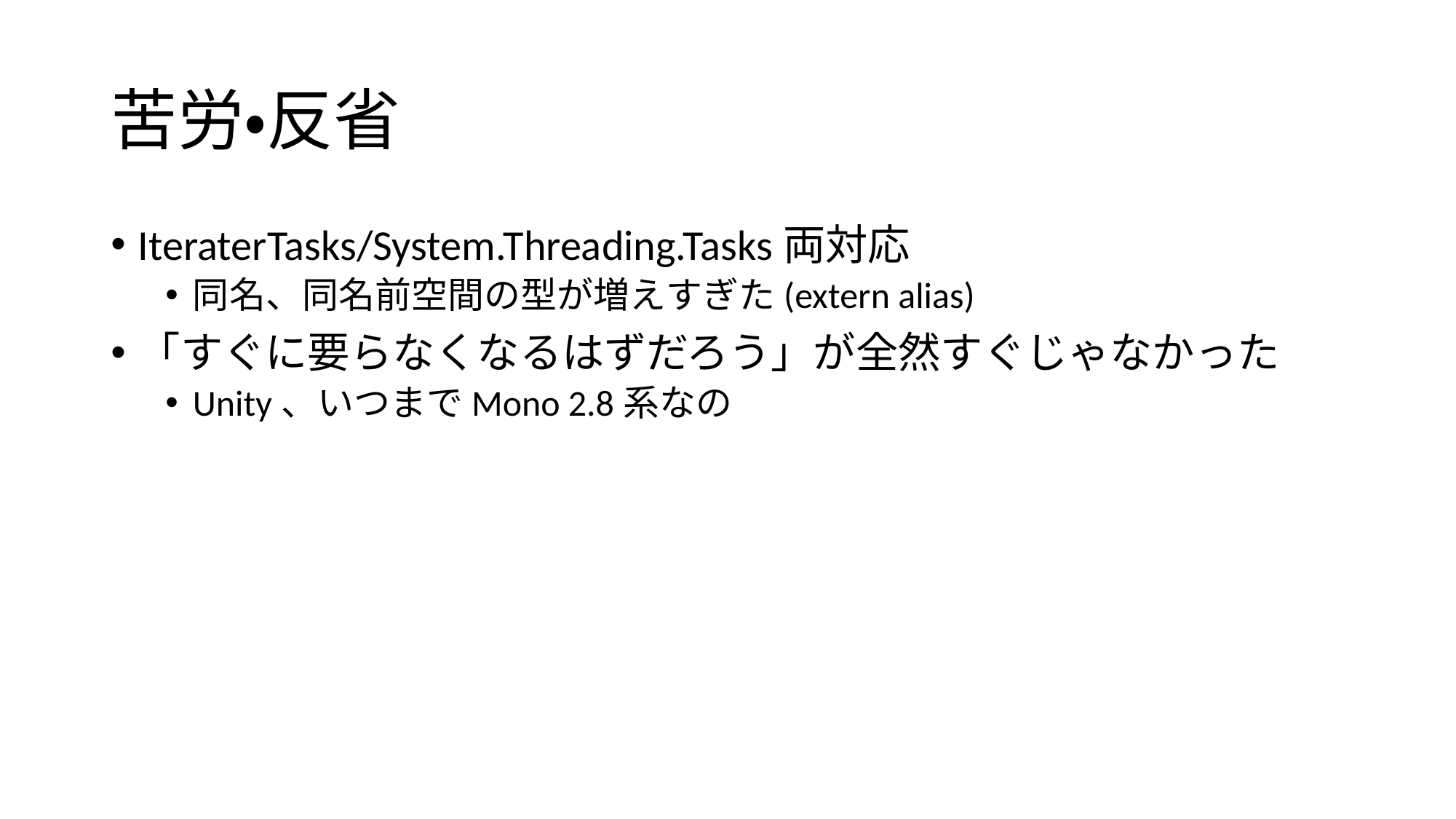

# 苦労・反省
IteraterTasks/System.Threading.Tasks両対応
同名、同名前空間の型が増えすぎた(extern alias)
「すぐに要らなくなるはずだろう」が全然すぐじゃなかった
Unity、いつまでMono 2.8系なの